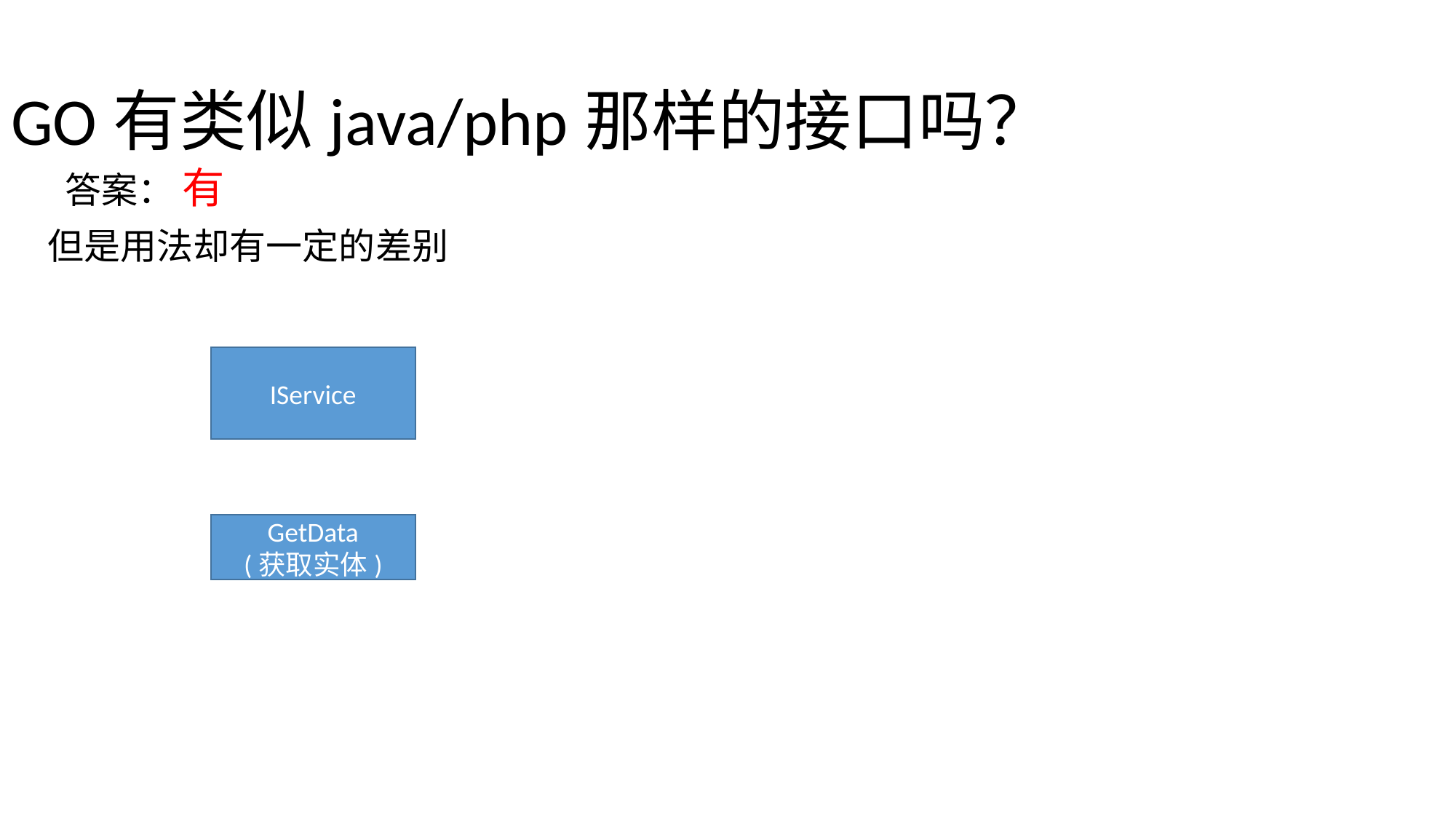

# GO有类似java/php那样的接口吗？
 答案： 有
但是用法却有一定的差别
IService
GetData
(获取实体)